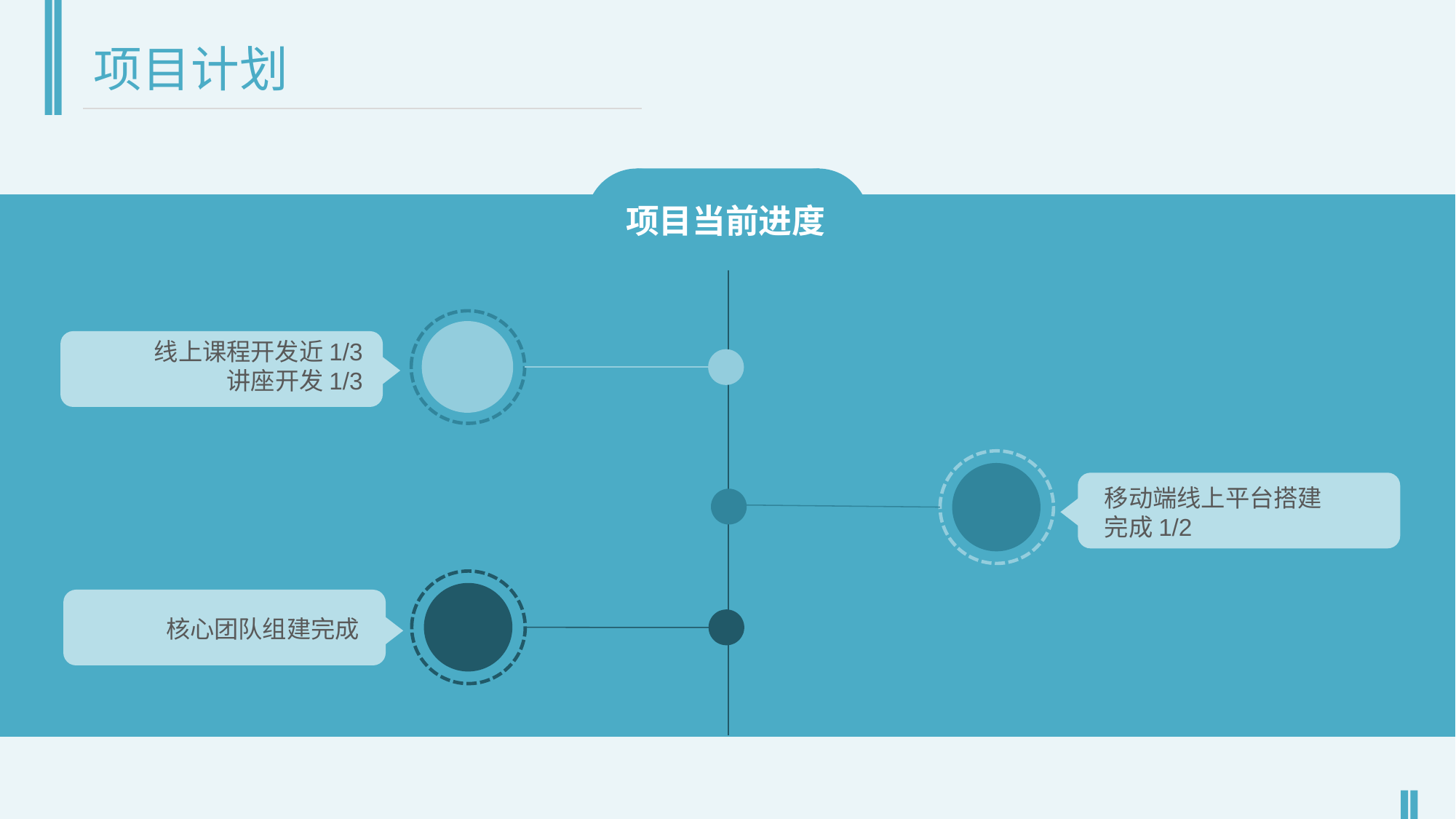

项目计划

项目当前进度

线上课程开发近1/3
讲座开发1/3

移动端线上平台搭建完成1/2

核心团队组建完成